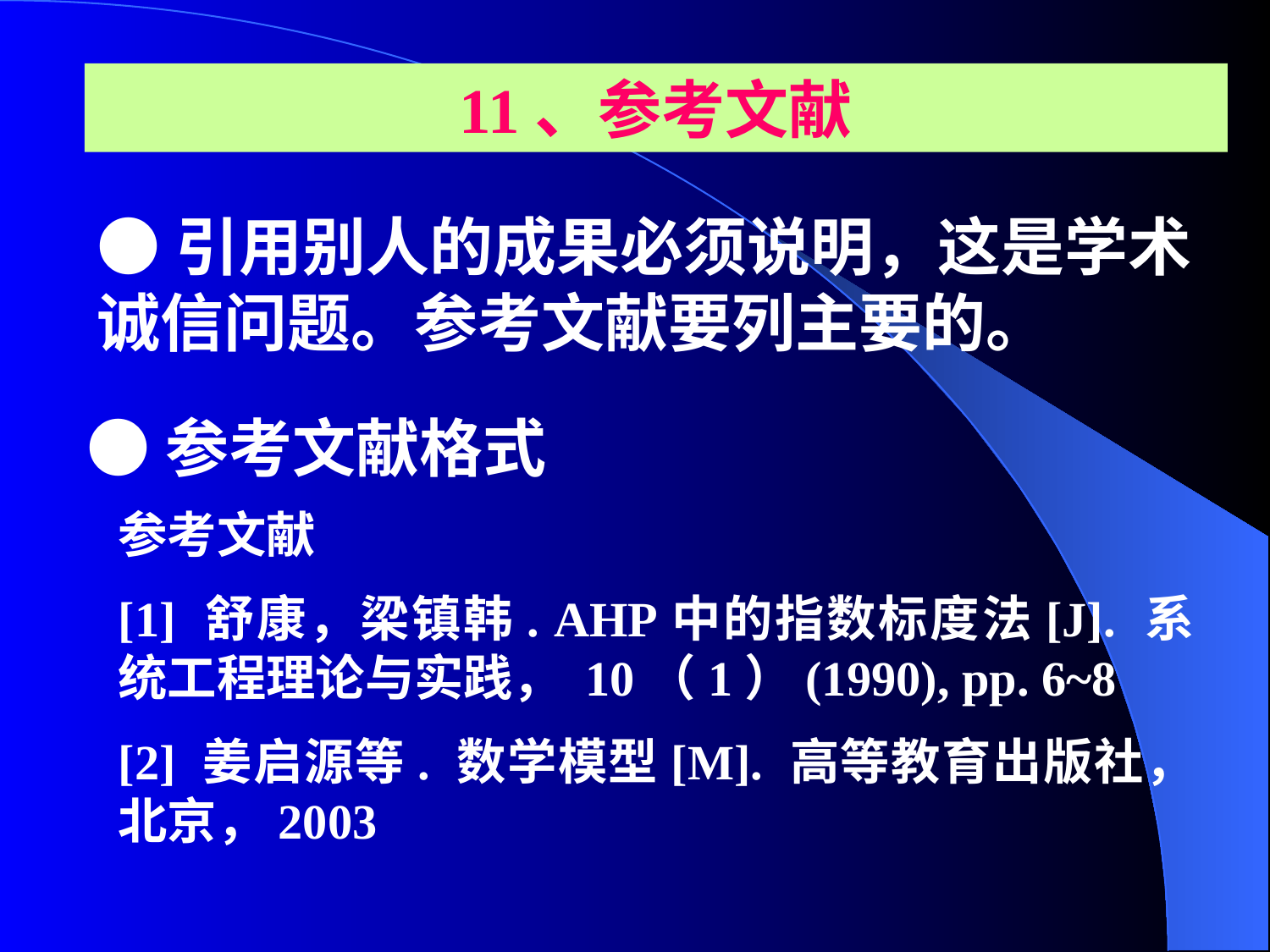

11、参考文献
●引用别人的成果必须说明，这是学术诚信问题。参考文献要列主要的。
●参考文献格式
参考文献
[1] 舒康，梁镇韩. AHP中的指数标度法[J]. 系统工程理论与实践， 10（1）(1990), pp. 6~8
[2] 姜启源等. 数学模型[M]. 高等教育出版社，北京，2003